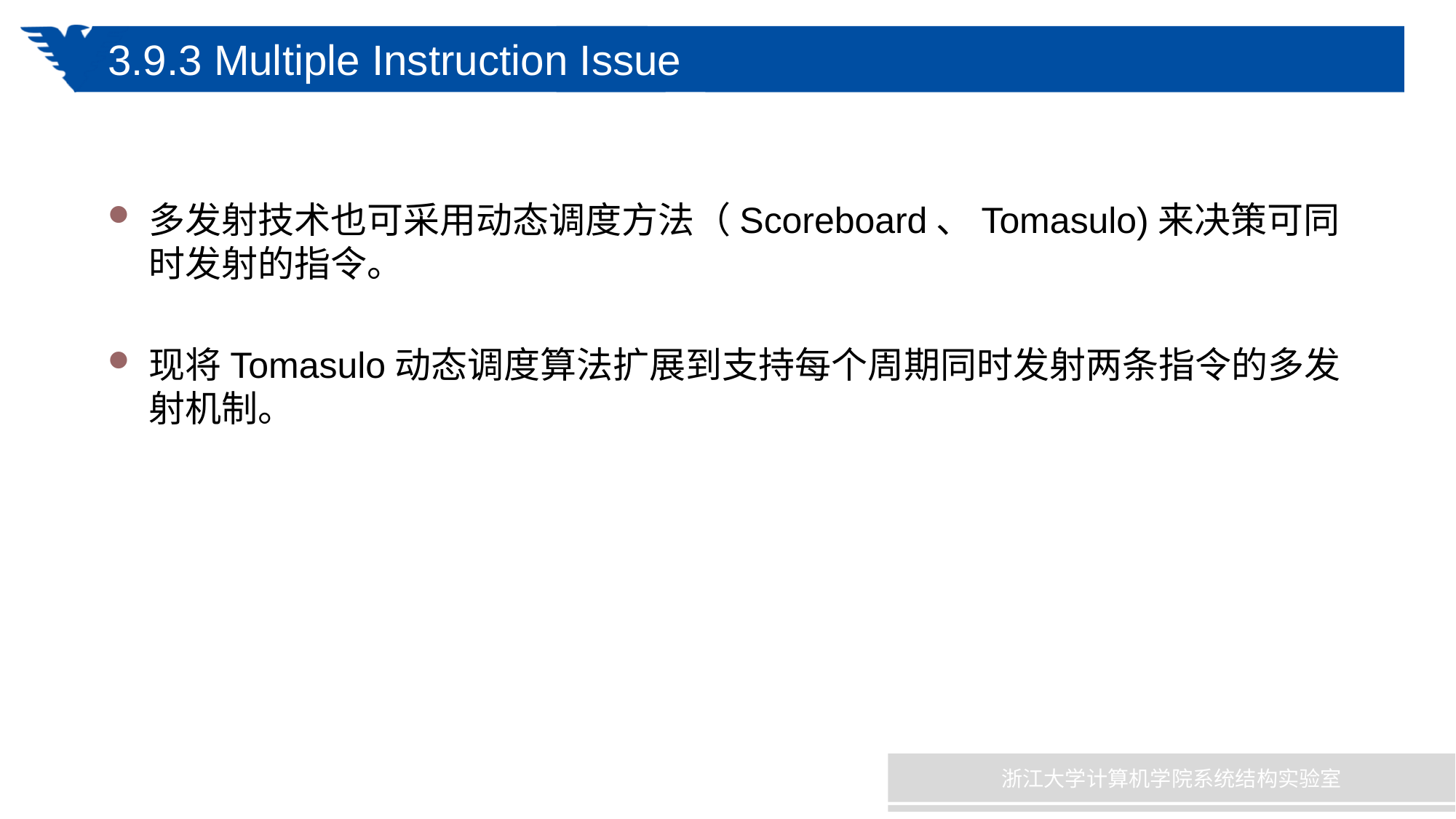

# 3.9.3 Multiple Instruction Issue with Dynamic Scheduling
多发射技术也可采用动态调度方法（Scoreboard、Tomasulo)来决策可同时发射的指令。

现将Tomasulo动态调度算法扩展到支持每个周期同时发射两条指令的多发射机制。